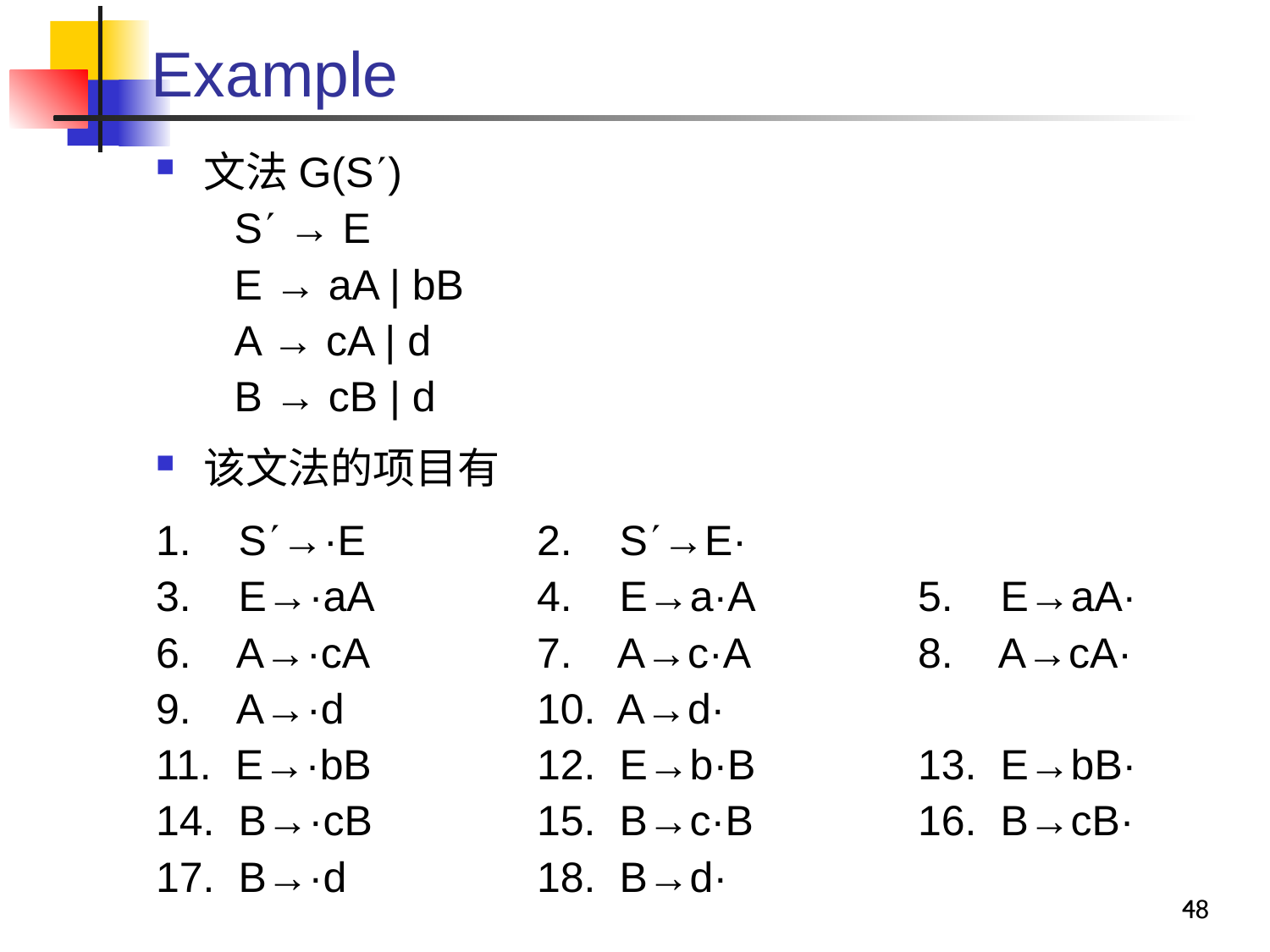

# Example
文法G(S′)
 S′ → E
 E → aA | bB
 A → cA | d
 B → cB | d
该文法的项目有
1.    S′→·E		2.    S′→E·
3.    E→·aA		4.    E→a·A		5.    E→aA·
6.    A→·cA		7.    A→c·A		8.    A→cA·
9.    A→·d		10.  A→d·
11.  E→·bB		12.  E→b·B		13.  E→bB·
14.  B→·cB		15.  B→c·B		16.  B→cB·
17.  B→·d		18.  B→d·

48